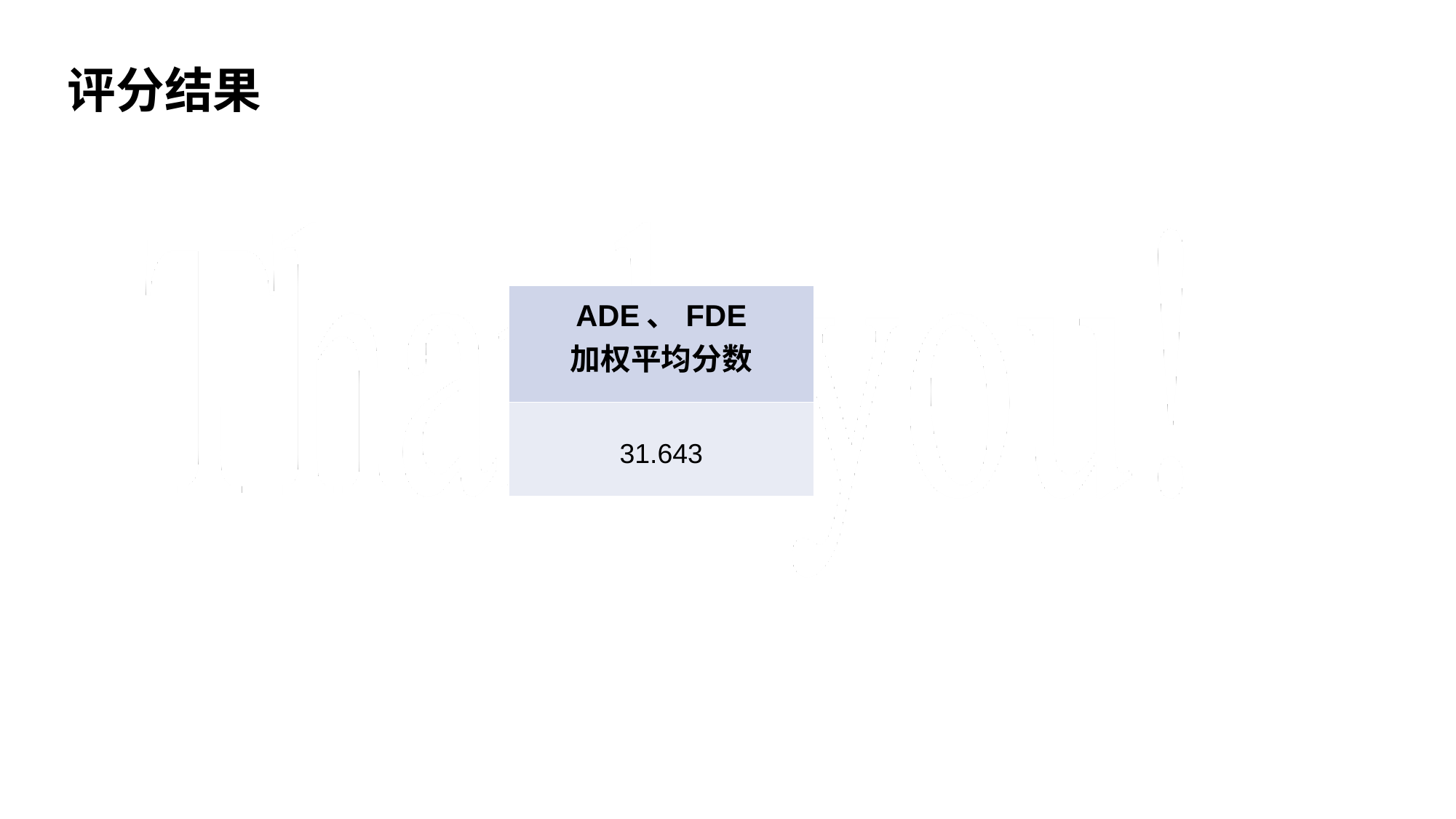

评分结果
| ADE、FDE 加权平均分数 |
| --- |
| 31.643 |